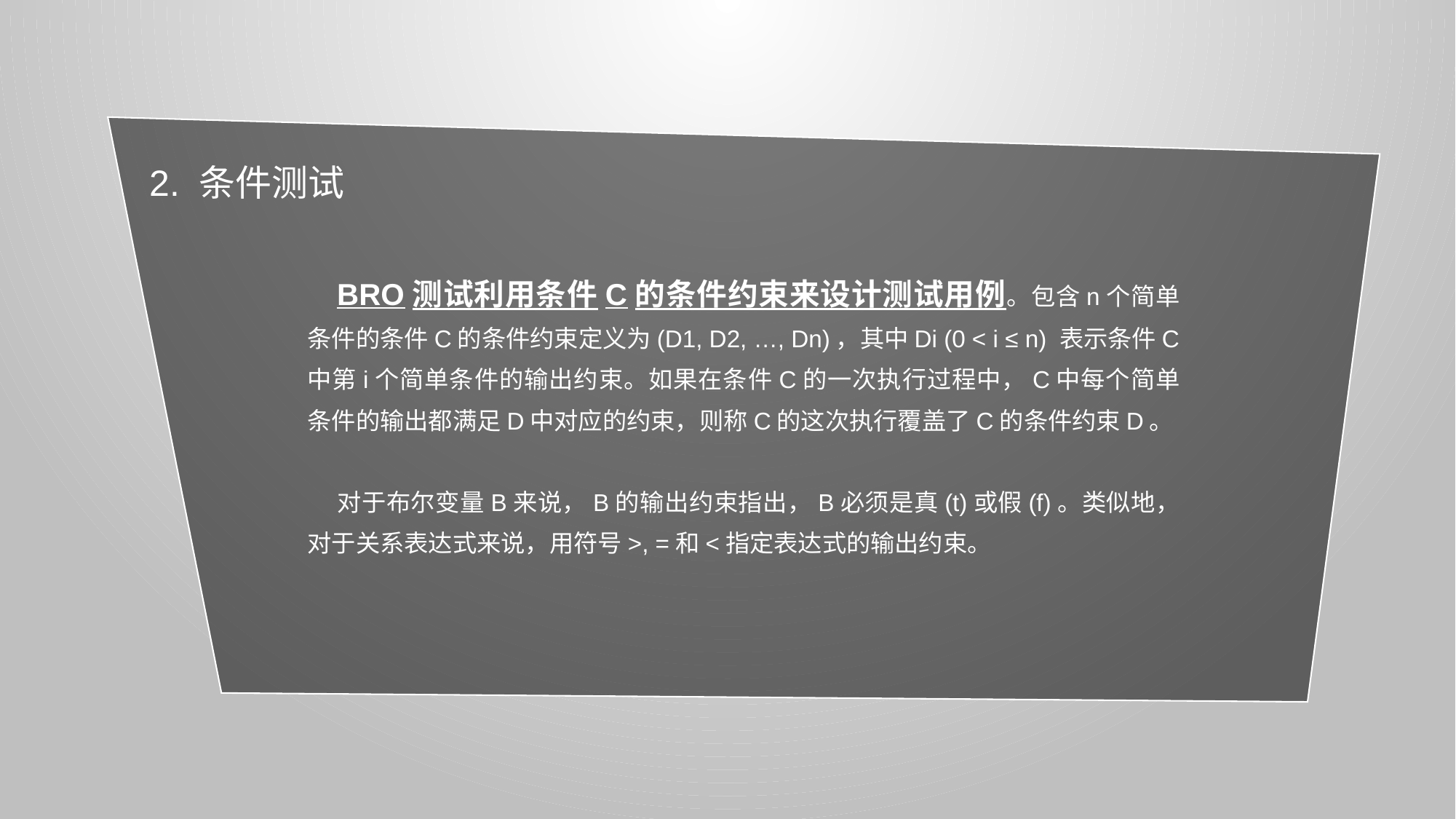

2. 条件测试
    BRO测试利用条件C的条件约束来设计测试用例。包含n个简单条件的条件C的条件约束定义为(D1, D2, …, Dn)，其中Di (0 < i ≤ n) 表示条件C中第i个简单条件的输出约束。如果在条件C的一次执行过程中，C中每个简单条件的输出都满足D中对应的约束，则称C的这次执行覆盖了C的条件约束D。

    对于布尔变量B来说，B的输出约束指出，B必须是真(t)或假(f)。类似地，对于关系表达式来说，用符号>, =和<指定表达式的输出约束。